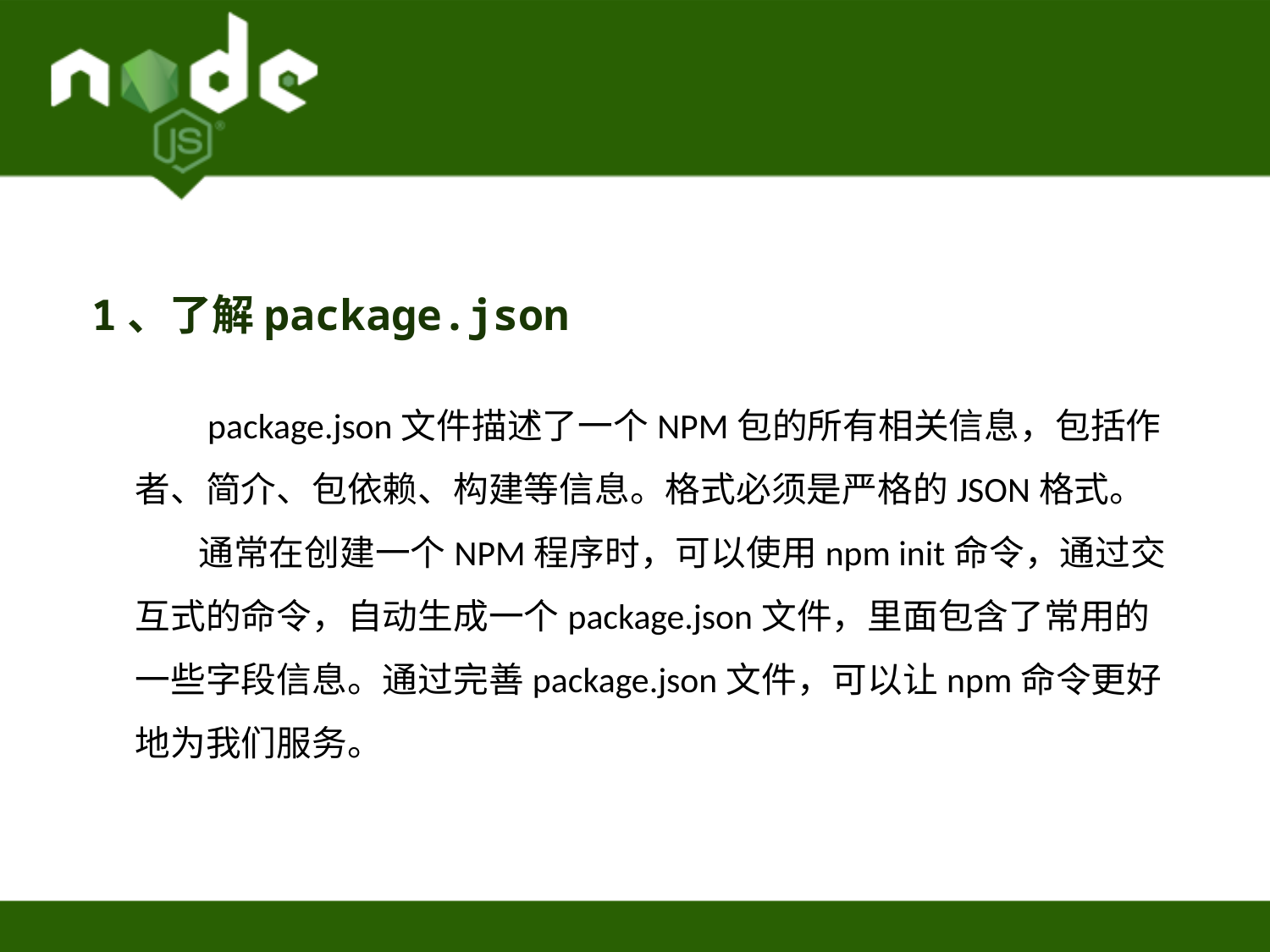

1、了解package.json
         package.json文件描述了一个NPM包的所有相关信息，包括作者、简介、包依赖、构建等信息。格式必须是严格的JSON格式。
       通常在创建一个NPM程序时，可以使用npm init命令，通过交互式的命令，自动生成一个package.json文件，里面包含了常用的一些字段信息。通过完善package.json文件，可以让npm命令更好地为我们服务。